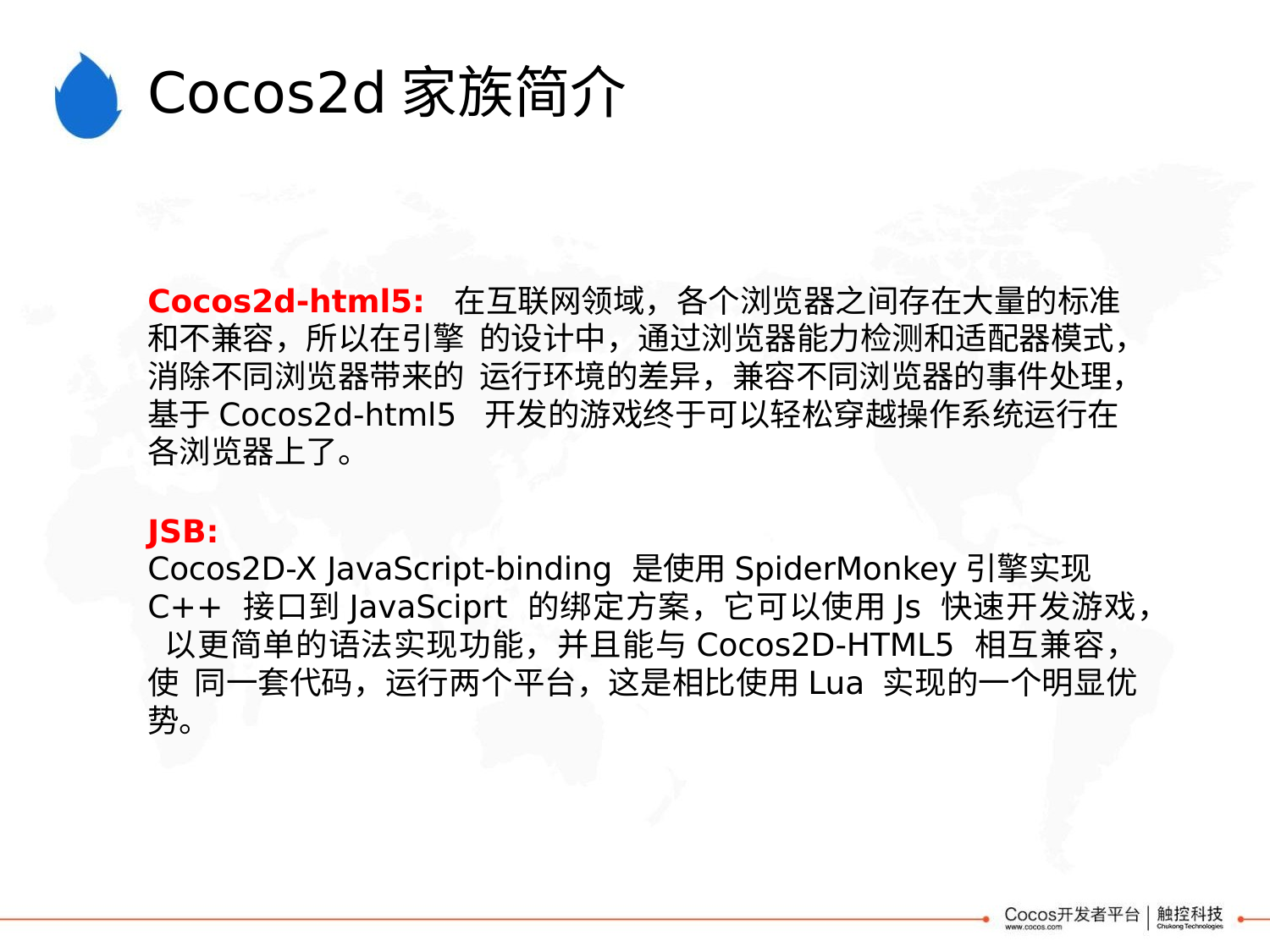

# Cocos2d家族简介
Cocos2d-html5:  在互联网领域，各个浏览器之间存在大量的标准和不兼容，所以在引擎  的设计中，通过浏览器能力检测和适配器模式，消除不同浏览器带来的  运行环境的差异，兼容不同浏览器的事件处理，基于Cocos2d-html5  开发的游戏终于可以轻松穿越操作系统运行在各浏览器上了。

JSB:
Cocos2D-X JavaScript-binding 是使用SpiderMonkey引擎实现
C++ 接口到JavaSciprt 的绑定方案，它可以使用Js 快速开发游戏，  以更简单的语法实现功能，并且能与Cocos2D-HTML5 相互兼容，使  同一套代码，运行两个平台，这是相比使用Lua 实现的一个明显优势。